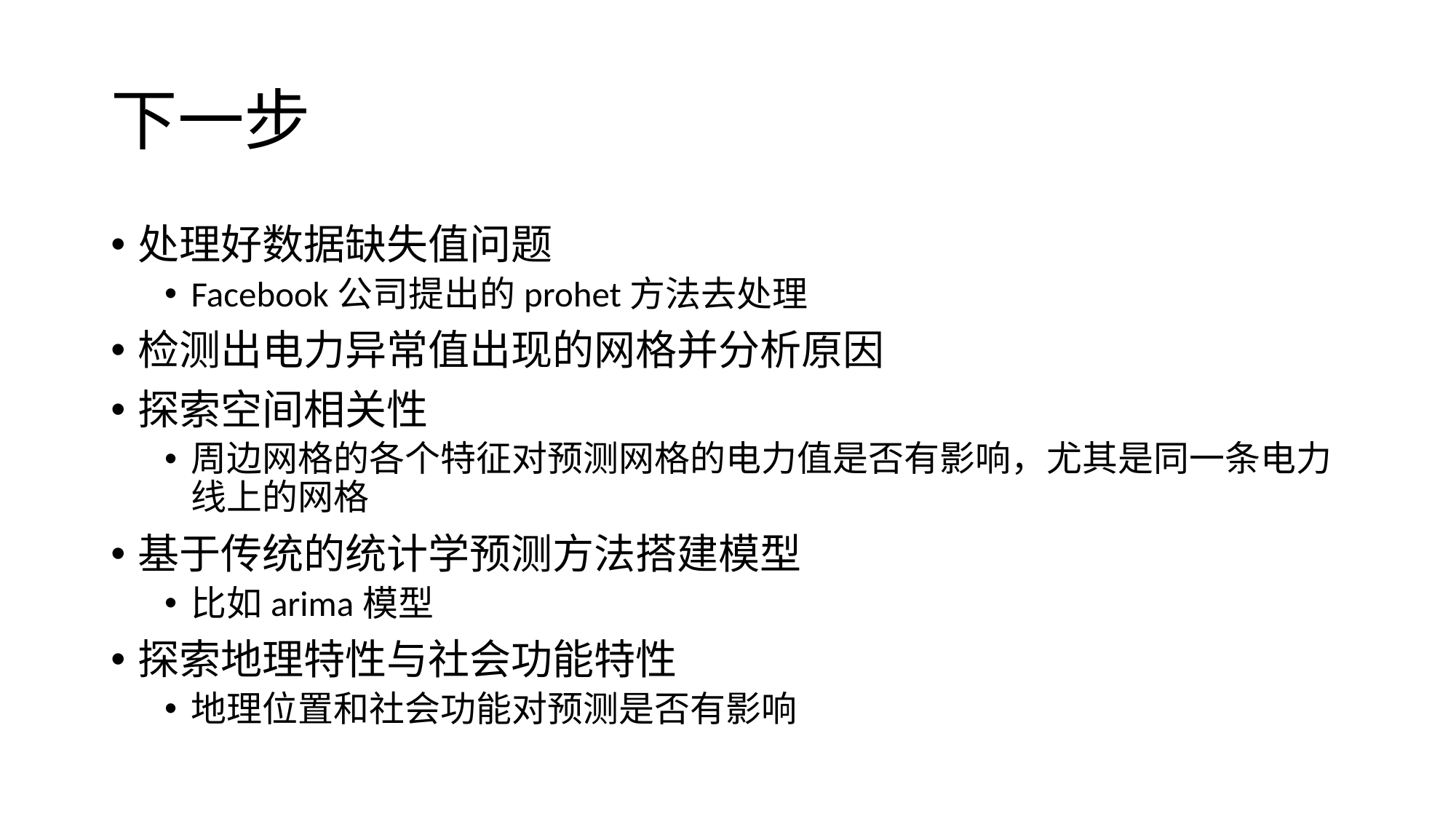

# 下一步
处理好数据缺失值问题
Facebook公司提出的prohet方法去处理
检测出电力异常值出现的网格并分析原因
探索空间相关性
周边网格的各个特征对预测网格的电力值是否有影响，尤其是同一条电力线上的网格
基于传统的统计学预测方法搭建模型
比如arima模型
探索地理特性与社会功能特性
地理位置和社会功能对预测是否有影响